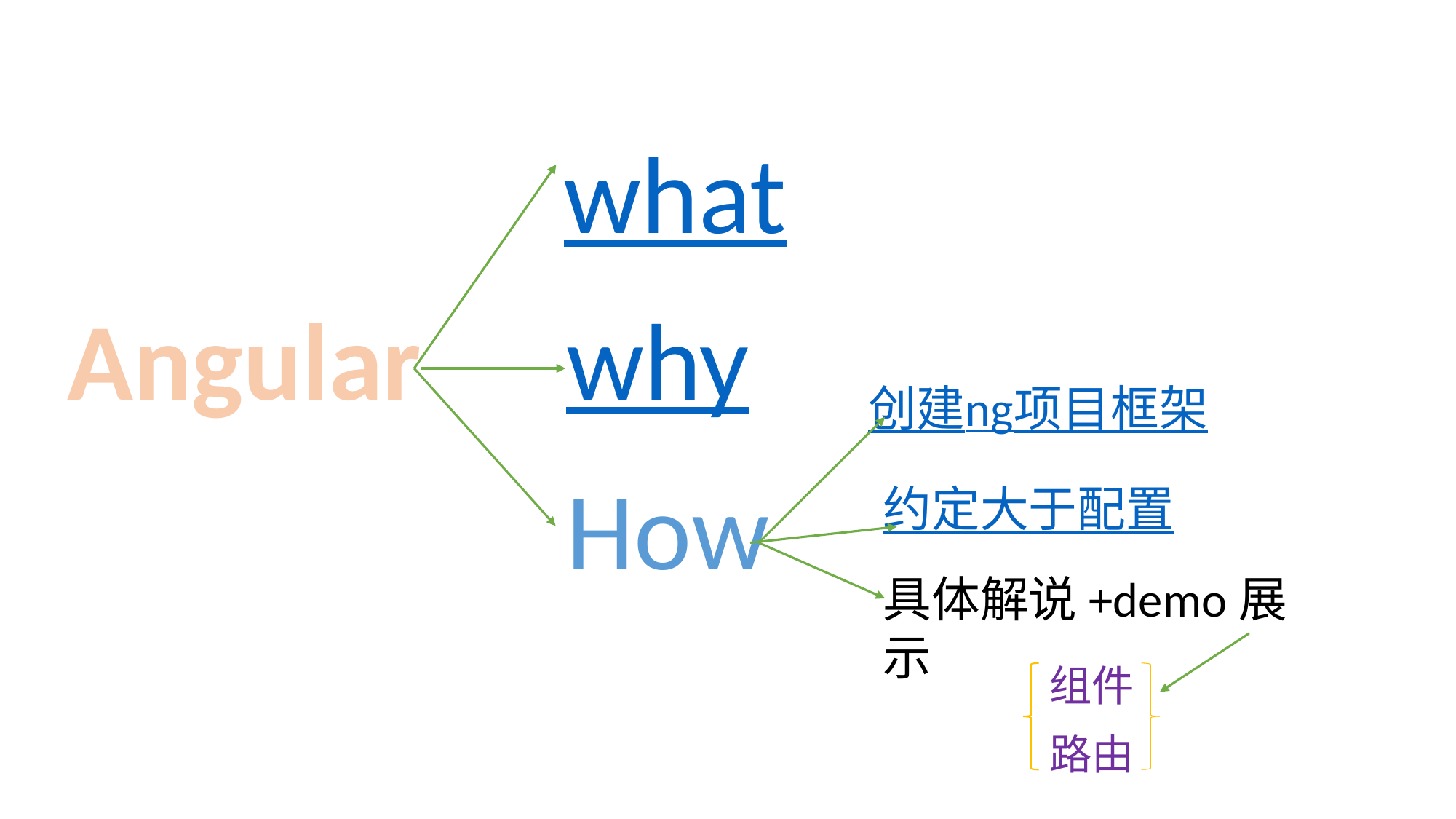

what
Angular
why
创建ng项目框架
How
约定大于配置
具体解说+demo展示
组件

路由